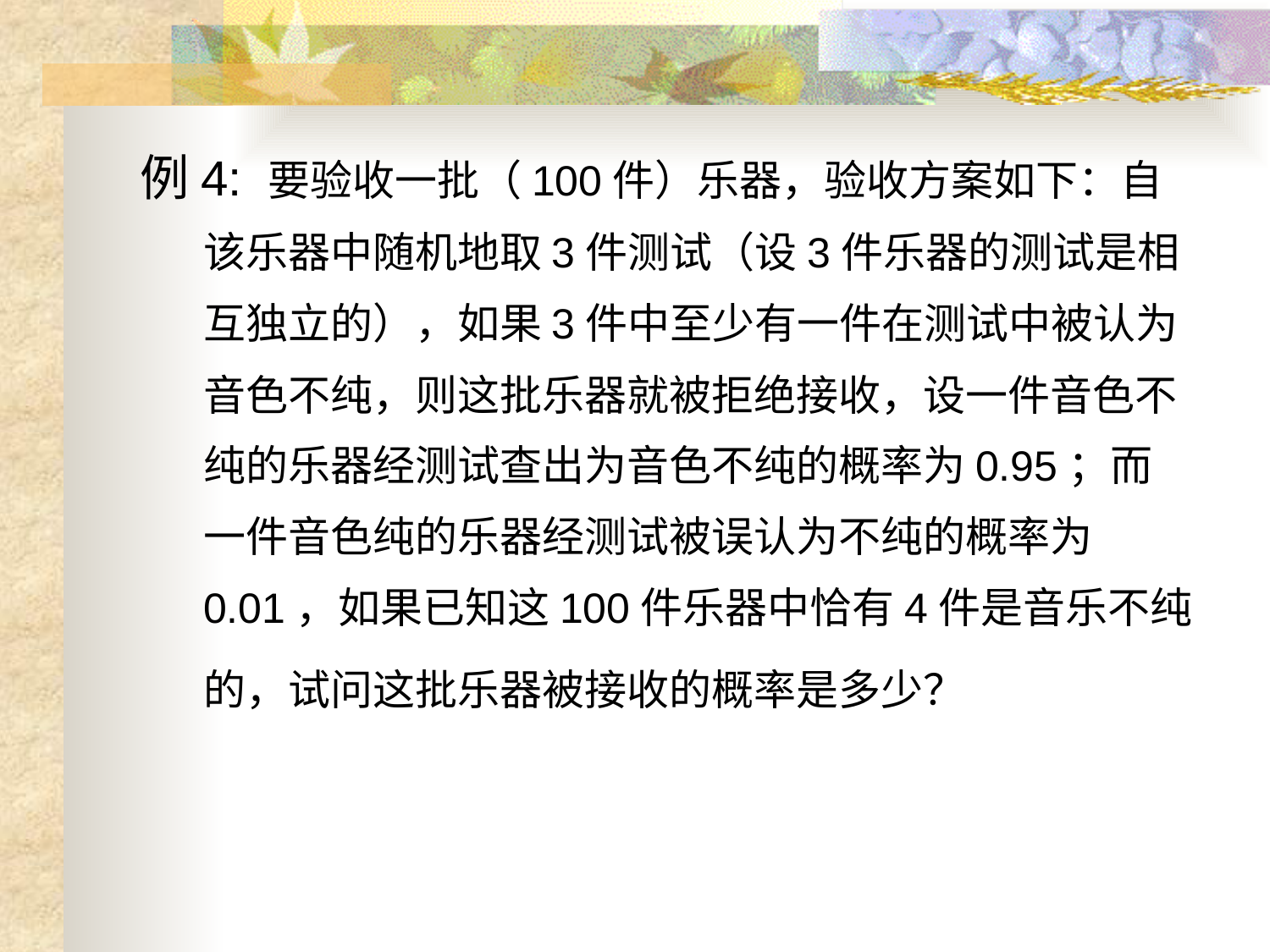

例4: 要验收一批（100件）乐器，验收方案如下：自该乐器中随机地取3件测试（设3件乐器的测试是相互独立的），如果3件中至少有一件在测试中被认为音色不纯，则这批乐器就被拒绝接收，设一件音色不纯的乐器经测试查出为音色不纯的概率为0.95；而一件音色纯的乐器经测试被误认为不纯的概率为0.01，如果已知这100件乐器中恰有4件是音乐不纯的，试问这批乐器被接收的概率是多少？